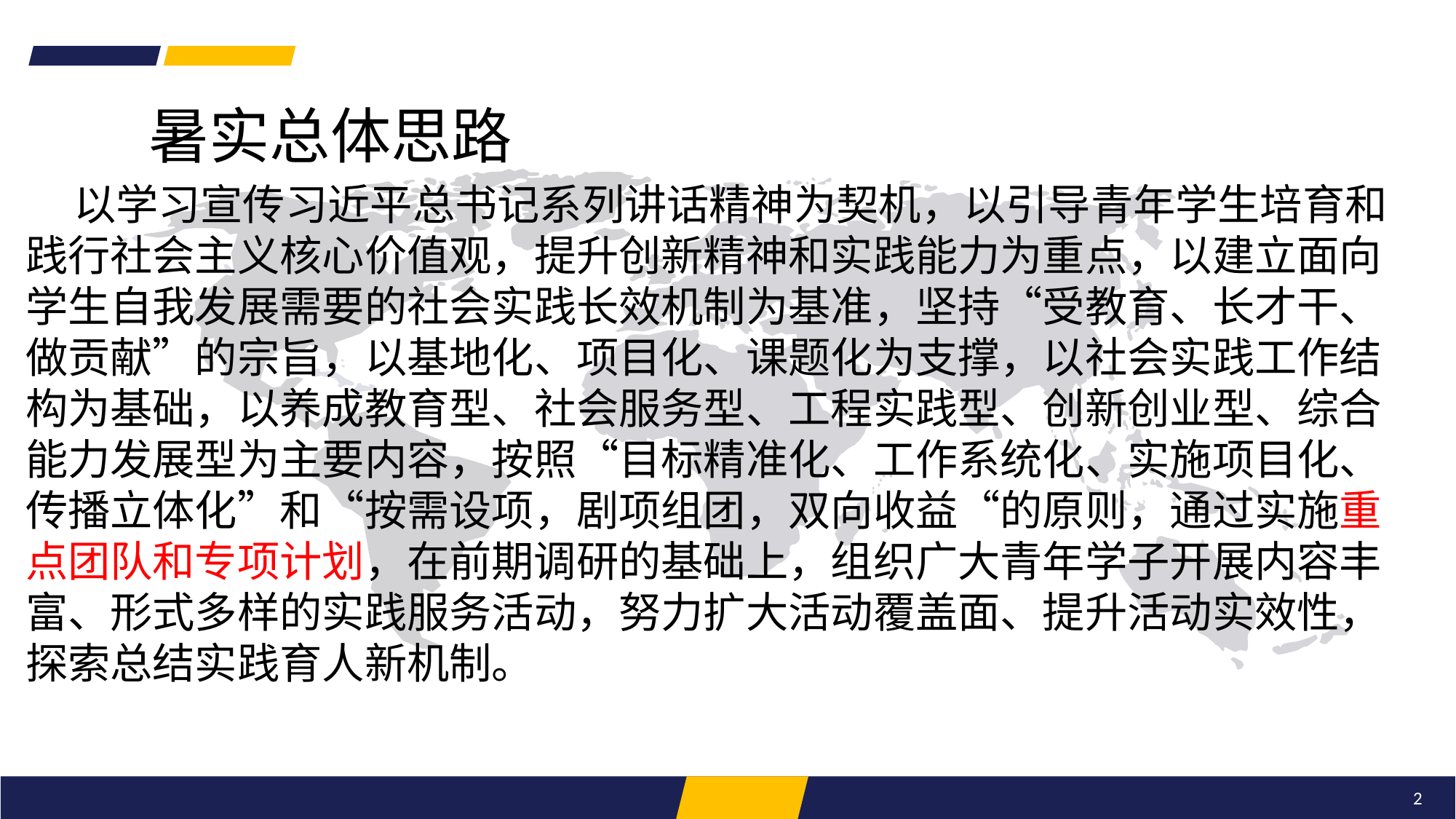

暑实总体思路

    以学习宣传习近平总书记系列讲话精神为契机，以引导青年学生培育和践行社会主义核心价值观，提升创新精神和实践能力为重点，以建立面向学生自我发展需要的社会实践长效机制为基准，坚持“受教育、长才干、做贡献”的宗旨，以基地化、项目化、课题化为支撑，以社会实践工作结构为基础，以养成教育型、社会服务型、工程实践型、创新创业型、综合能力发展型为主要内容，按照“目标精准化、工作系统化、实施项目化、传播立体化”和“按需设项，剧项组团，双向收益“的原则，通过实施重点团队和专项计划，在前期调研的基础上，组织广大青年学子开展内容丰富、形式多样的实践服务活动，努力扩大活动覆盖面、提升活动实效性，探索总结实践育人新机制。
2